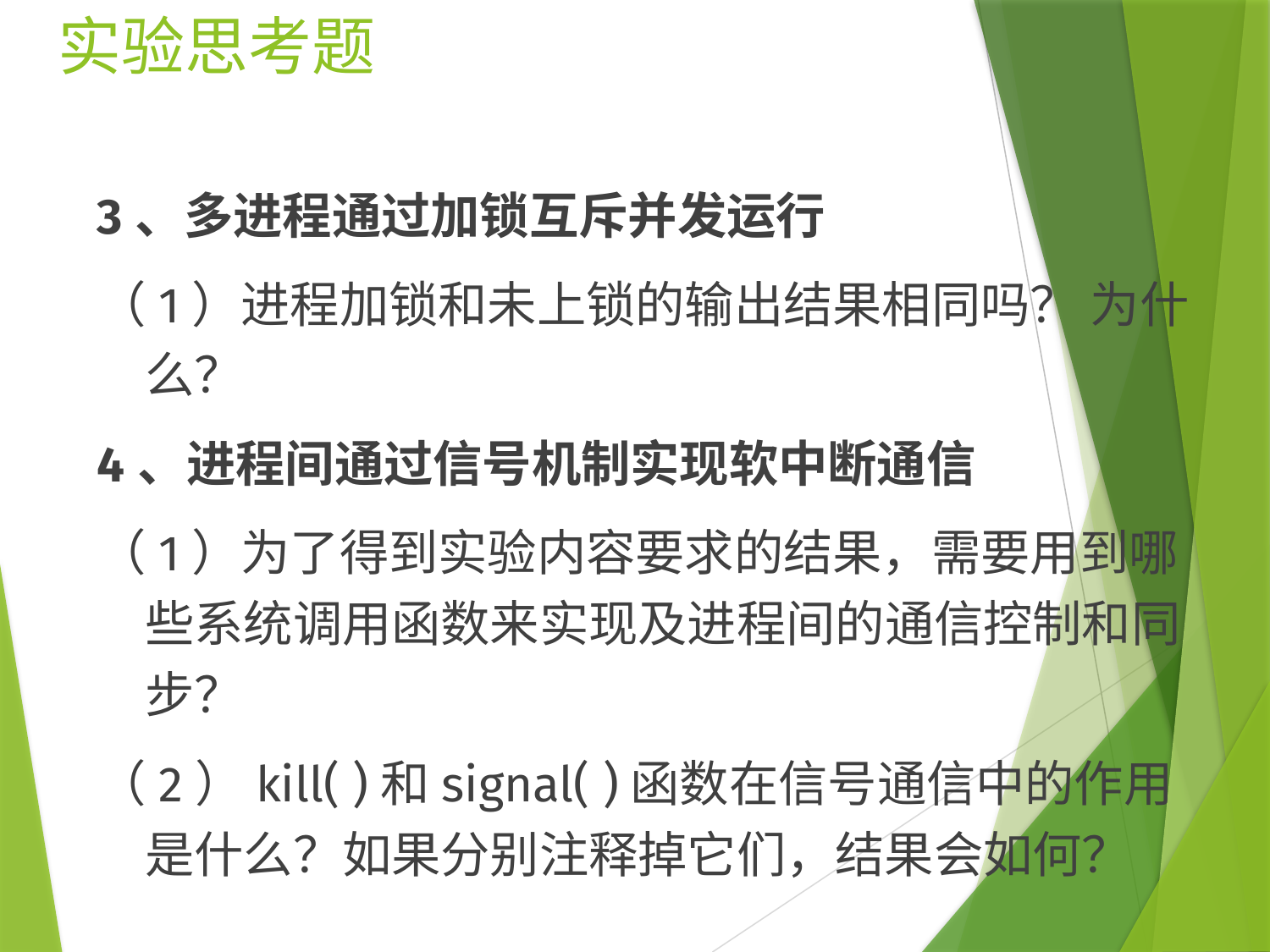

# 实验思考题
3、多进程通过加锁互斥并发运行
（1）进程加锁和未上锁的输出结果相同吗？ 为什么？
4、进程间通过信号机制实现软中断通信
（1）为了得到实验内容要求的结果，需要用到哪些系统调用函数来实现及进程间的通信控制和同步？
（2）kill( )和signal( )函数在信号通信中的作用是什么？如果分别注释掉它们，结果会如何？